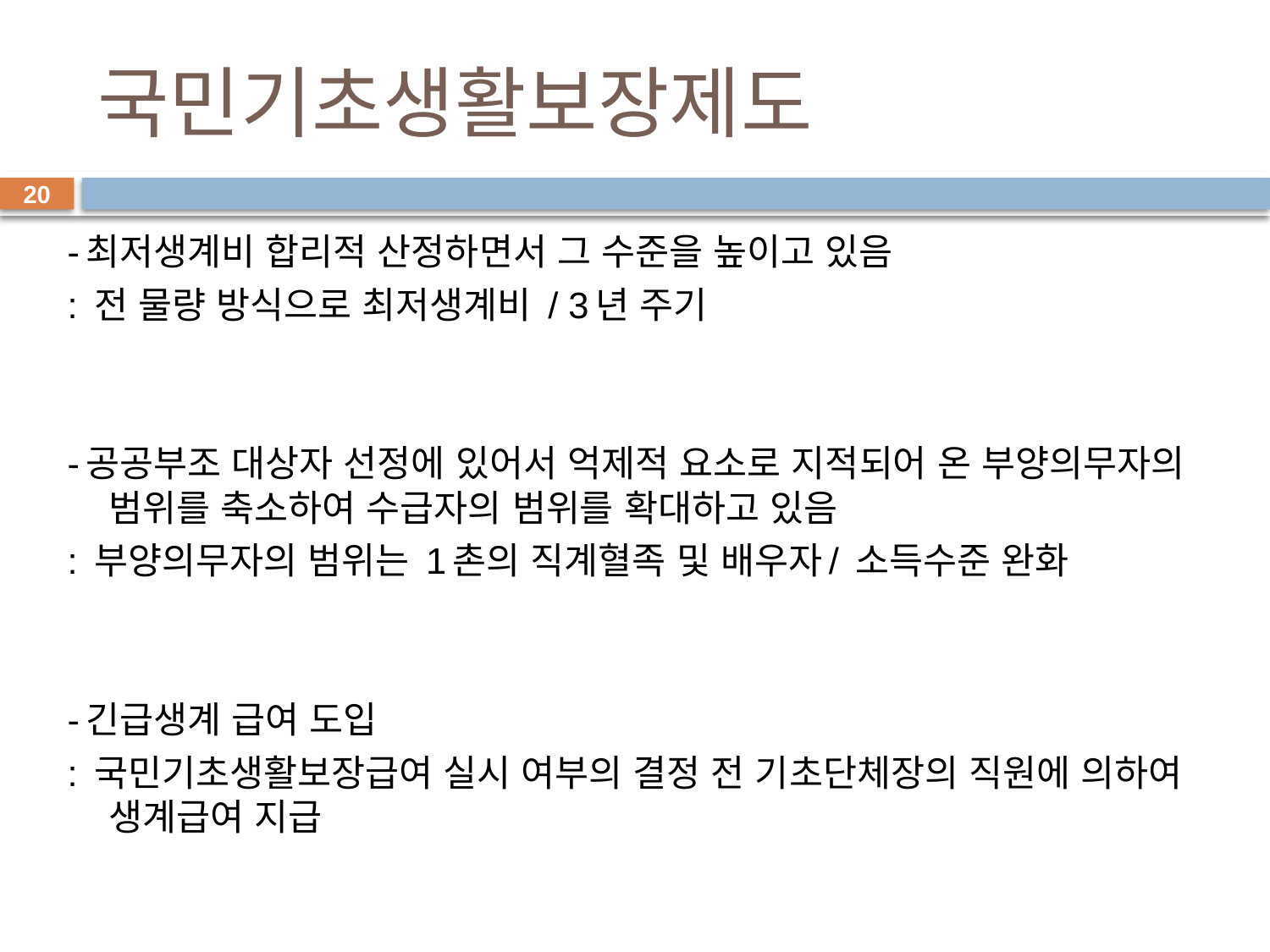

# 국민기초생활보장제도
20
-최저생계비 합리적 산정하면서 그 수준을 높이고 있음
: 전 물량 방식으로 최저생계비 / 3년 주기

-공공부조 대상자 선정에 있어서 억제적 요소로 지적되어 온 부양의무자의 범위를 축소하여 수급자의 범위를 확대하고 있음
: 부양의무자의 범위는 1촌의 직계혈족 및 배우자/ 소득수준 완화

-긴급생계 급여 도입
: 국민기초생활보장급여 실시 여부의 결정 전 기초단체장의 직원에 의하여 생계급여 지급